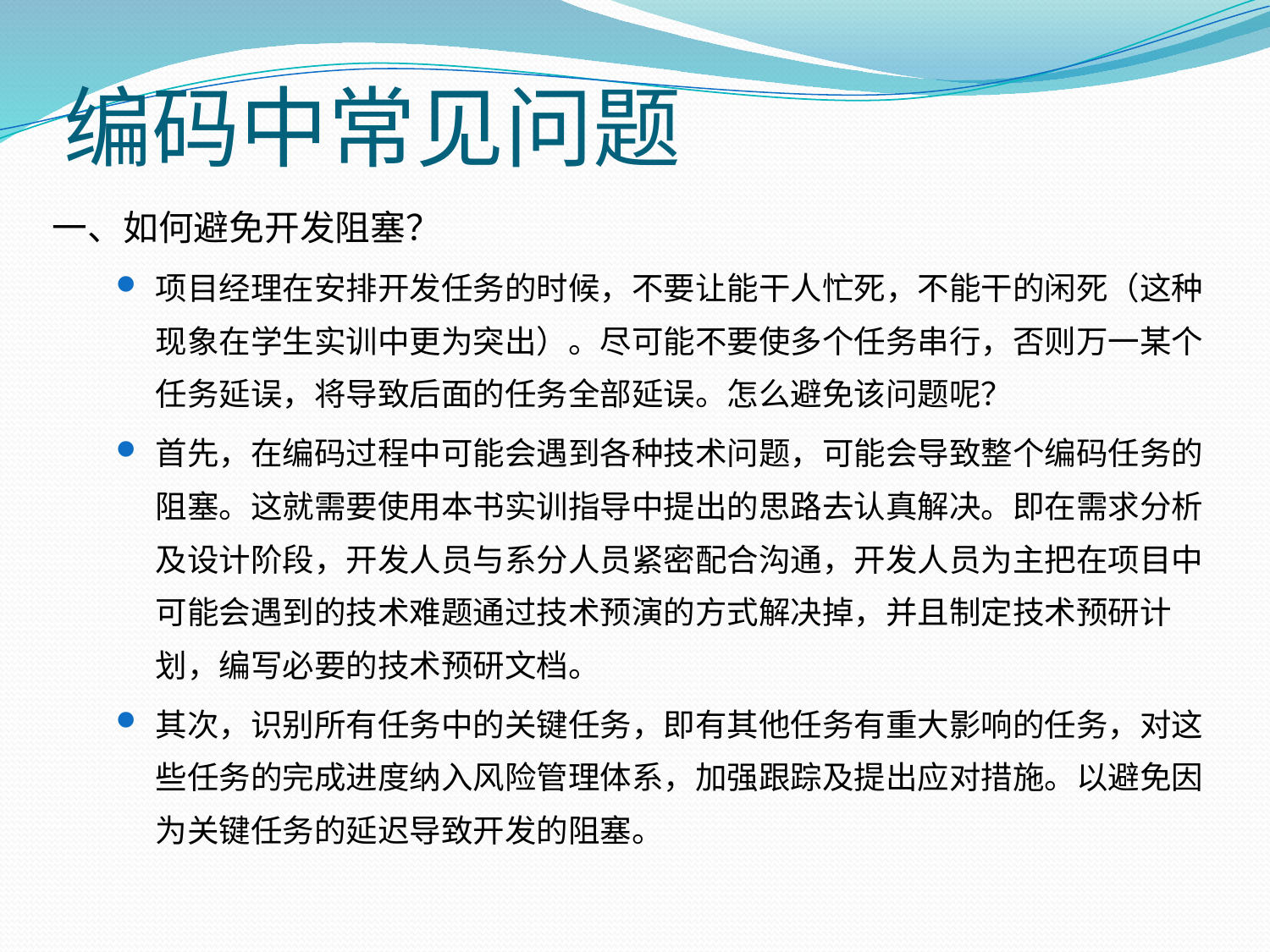

# 编码中常见问题
一、如何避免开发阻塞？
项目经理在安排开发任务的时候，不要让能干人忙死，不能干的闲死（这种现象在学生实训中更为突出）。尽可能不要使多个任务串行，否则万一某个任务延误，将导致后面的任务全部延误。怎么避免该问题呢？
首先，在编码过程中可能会遇到各种技术问题，可能会导致整个编码任务的阻塞。这就需要使用本书实训指导中提出的思路去认真解决。即在需求分析及设计阶段，开发人员与系分人员紧密配合沟通，开发人员为主把在项目中可能会遇到的技术难题通过技术预演的方式解决掉，并且制定技术预研计划，编写必要的技术预研文档。
其次，识别所有任务中的关键任务，即有其他任务有重大影响的任务，对这些任务的完成进度纳入风险管理体系，加强跟踪及提出应对措施。以避免因为关键任务的延迟导致开发的阻塞。